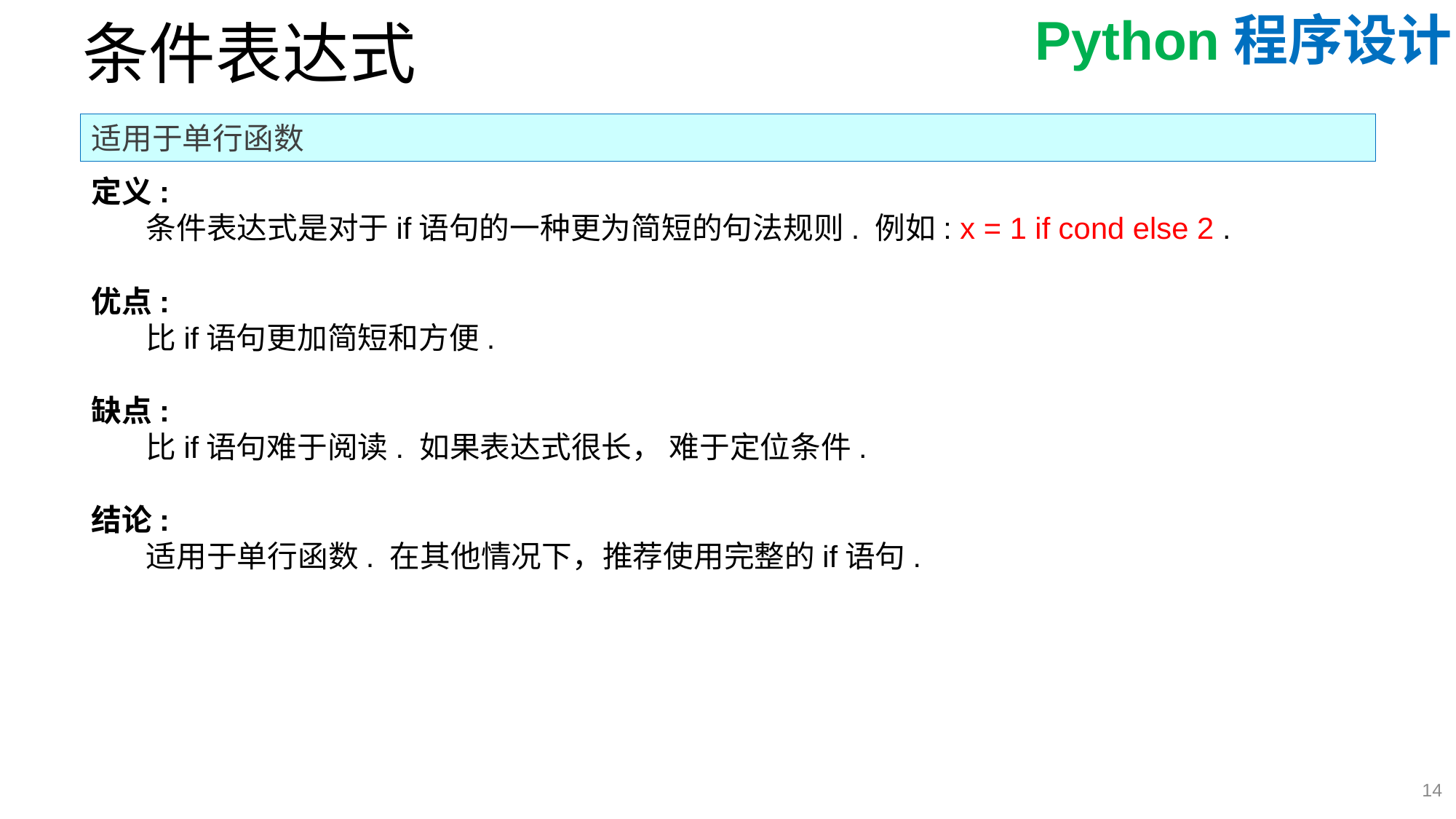

# 条件表达式
适用于单行函数
定义:
条件表达式是对于if语句的一种更为简短的句法规则. 例如: x = 1 if cond else 2 .

优点:
比if语句更加简短和方便.

缺点:
比if语句难于阅读. 如果表达式很长， 难于定位条件.

结论:
适用于单行函数. 在其他情况下，推荐使用完整的if语句.
14